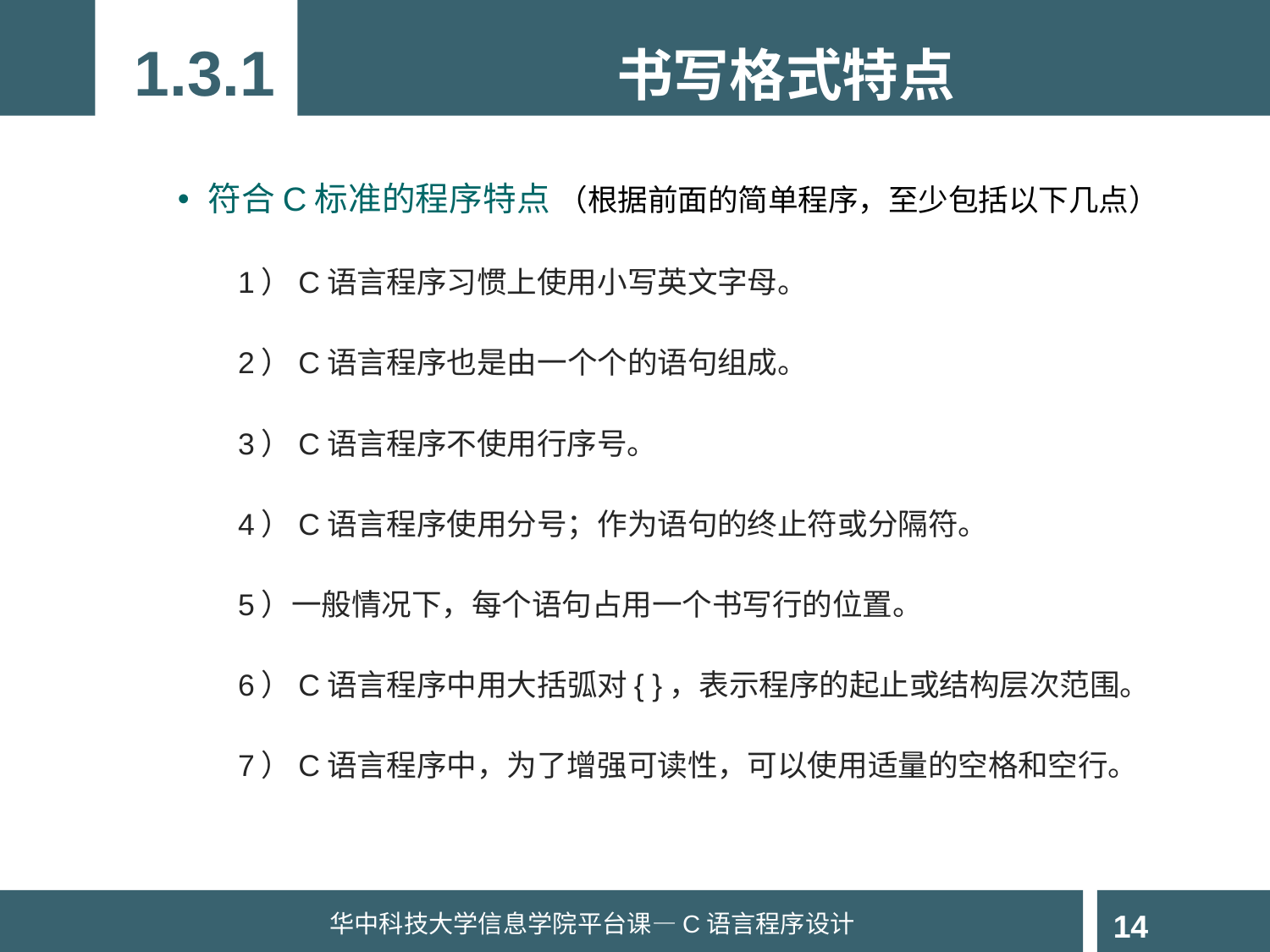

1.3.1
书写格式特点
符合C标准的程序特点 （根据前面的简单程序，至少包括以下几点）
1）C语言程序习惯上使用小写英文字母。
2）C语言程序也是由一个个的语句组成。
3）C语言程序不使用行序号。
4）C语言程序使用分号；作为语句的终止符或分隔符。
5）一般情况下，每个语句占用一个书写行的位置。
6）C语言程序中用大括弧对{ }，表示程序的起止或结构层次范围。
7）C语言程序中，为了增强可读性，可以使用适量的空格和空行。